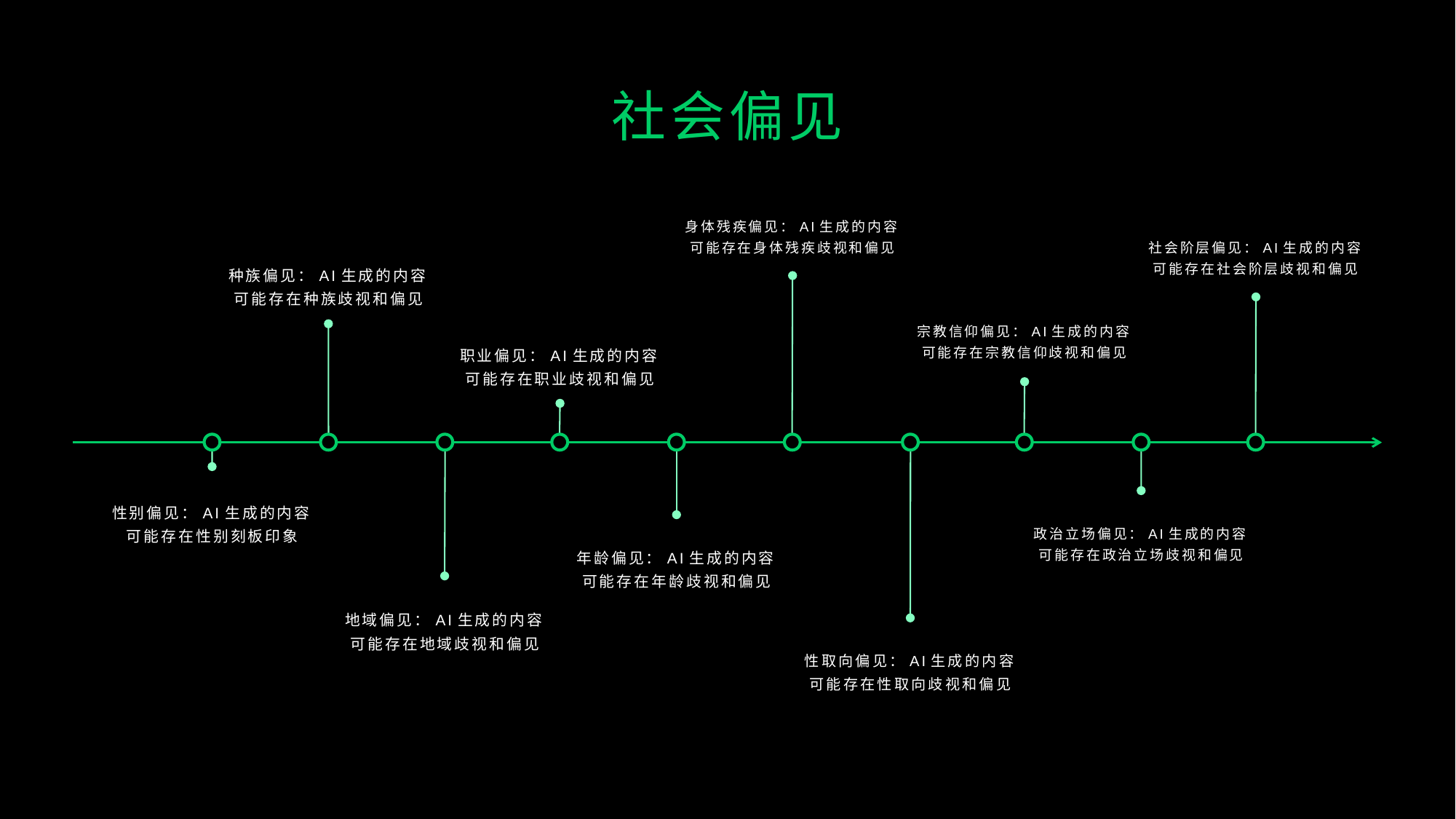

社会偏见
身体残疾偏见：AI生成的内容可能存在身体残疾歧视和偏见
社会阶层偏见：AI生成的内容可能存在社会阶层歧视和偏见
种族偏见：AI生成的内容可能存在种族歧视和偏见
宗教信仰偏见：AI生成的内容可能存在宗教信仰歧视和偏见
职业偏见：AI生成的内容可能存在职业歧视和偏见

性别偏见：AI生成的内容可能存在性别刻板印象
政治立场偏见：AI生成的内容可能存在政治立场歧视和偏见
年龄偏见：AI生成的内容可能存在年龄歧视和偏见
地域偏见：AI生成的内容可能存在地域歧视和偏见
性取向偏见：AI生成的内容可能存在性取向歧视和偏见